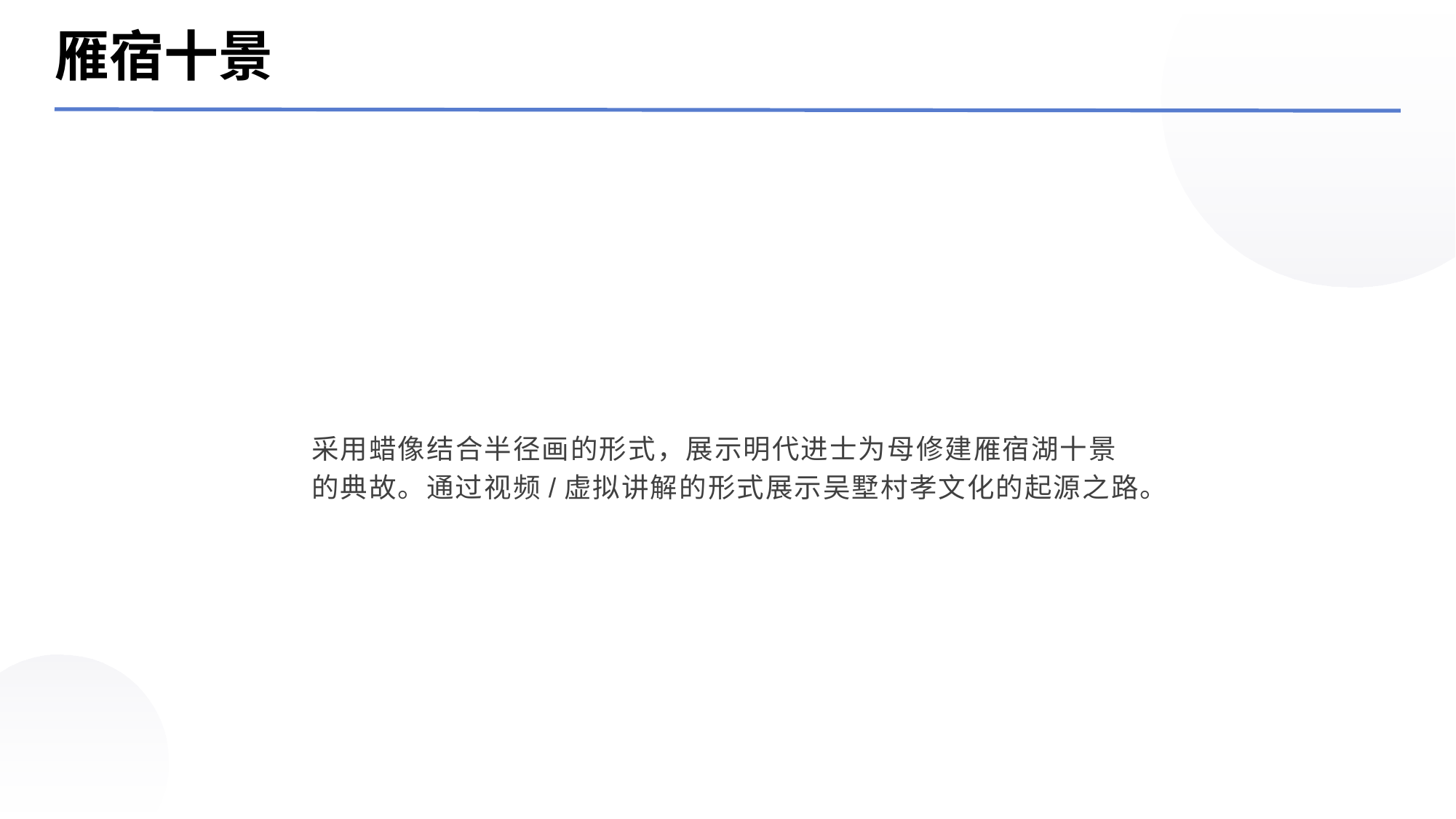

雁宿十景
采用蜡像结合半径画的形式，展示明代进士为母修建雁宿湖十景的典故。通过视频/虚拟讲解的形式展示吴墅村孝文化的起源之路。